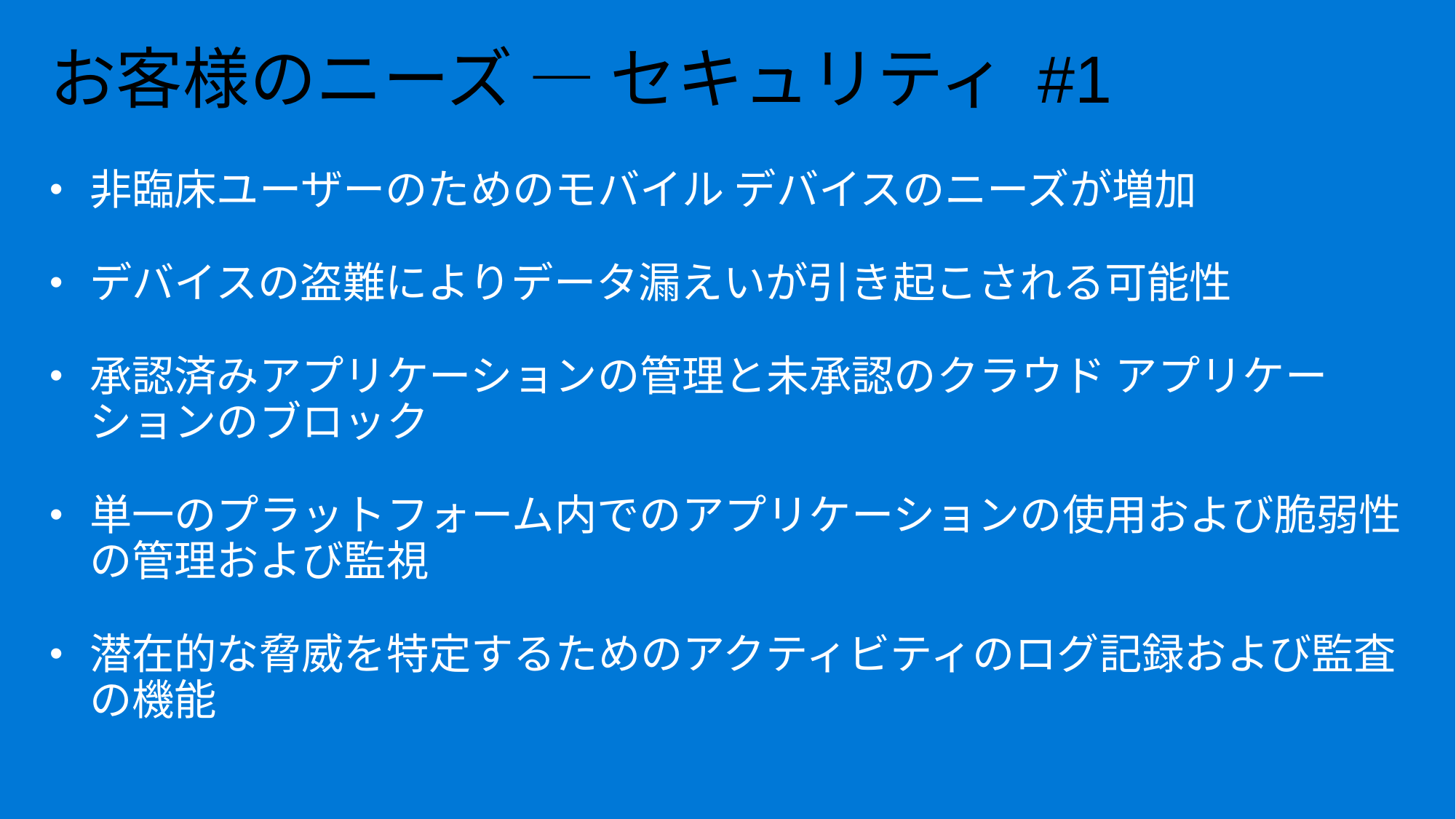

# お客様のニーズ — セキュリティ #1
非臨床ユーザーのためのモバイル デバイスのニーズが増加

デバイスの盗難によりデータ漏えいが引き起こされる可能性

承認済みアプリケーションの管理と未承認のクラウド アプリケーションのブロック

単一のプラットフォーム内でのアプリケーションの使用および脆弱性の管理および監視

潜在的な脅威を特定するためのアクティビティのログ記録および監査の機能